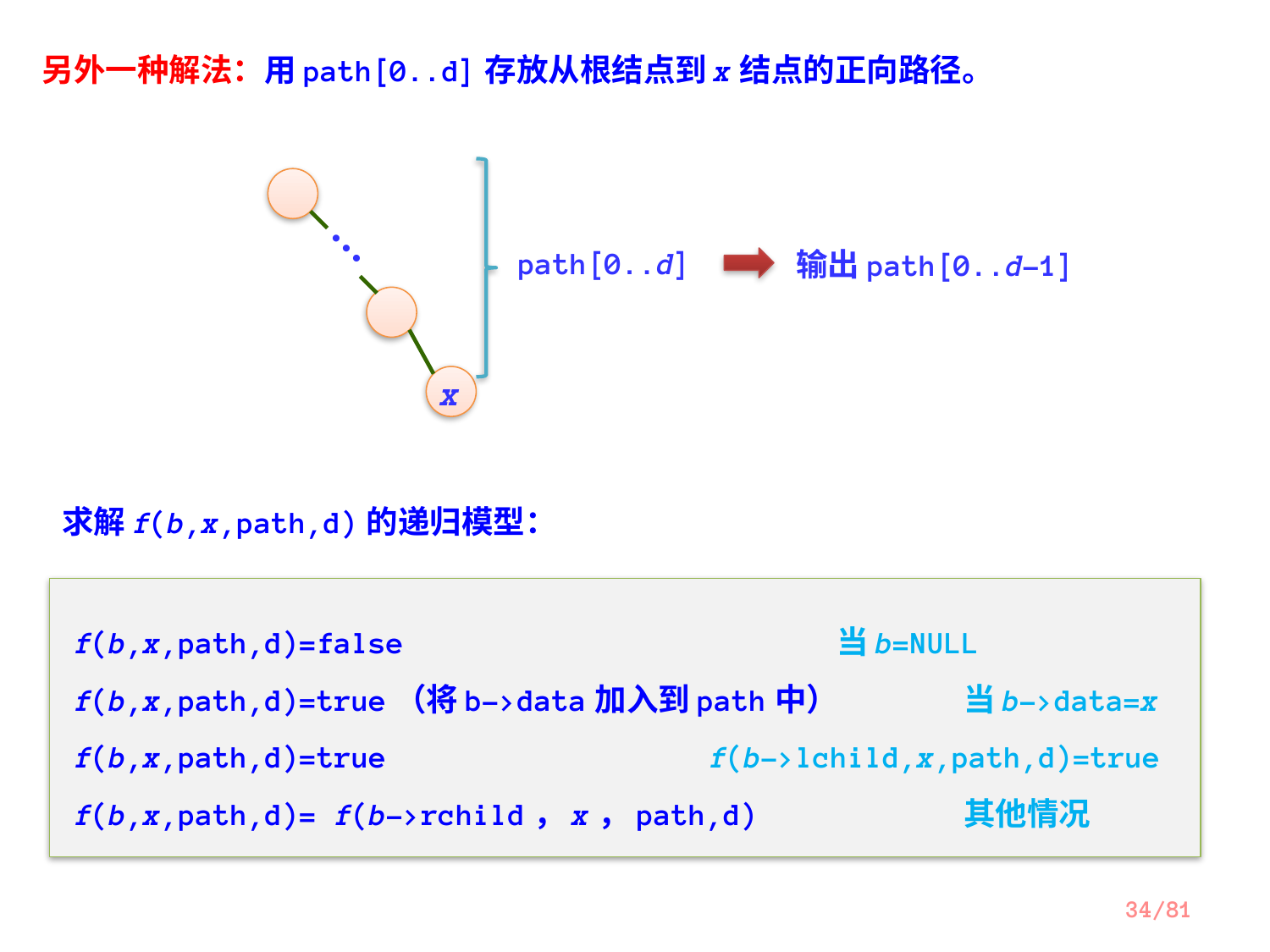

另外一种解法：用path[0..d]存放从根结点到x结点的正向路径。

…
path[0..d]

x
输出path[0..d-1]

求解f(b,x,path,d)的递归模型：
f(b,x,path,d)=false				当b=NULL
f(b,x,path,d)=true（将b->data加入到path中）	当b->data=x
f(b,x,path,d)=true			f(b->lchild,x,path,d)=true
f(b,x,path,d)= f(b->rchild，x，path,d)		其他情况
34/81